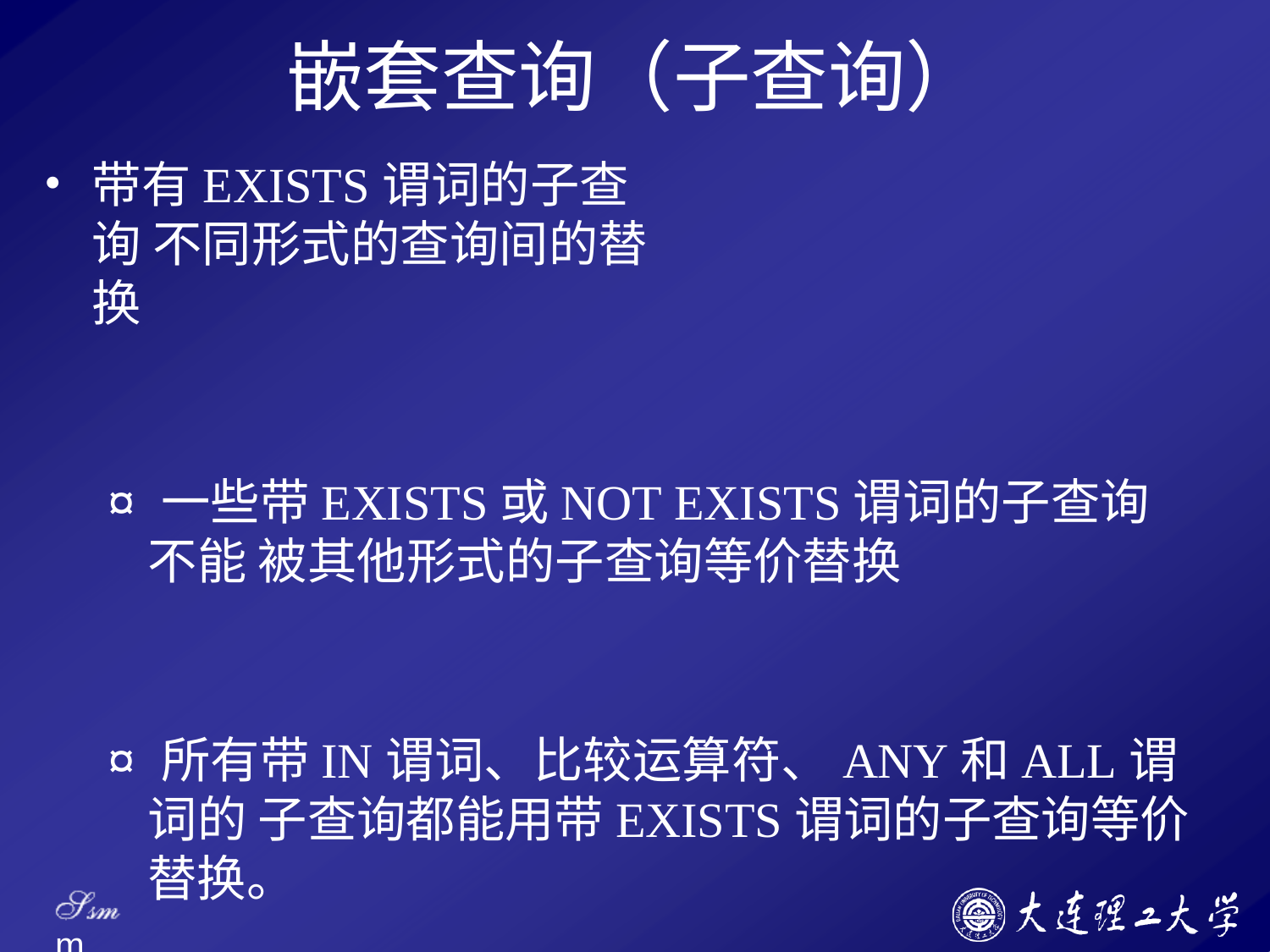

# 嵌套查询（子查询）
带有EXISTS谓词的子查询 不同形式的查询间的替换

¤ 一些带EXISTS或NOT EXISTS谓词的子查询不能 被其他形式的子查询等价替换

¤ 所有带IN谓词、比较运算符、ANY和ALL谓词的 子查询都能用带EXISTS谓词的子查询等价替换。

Ssm